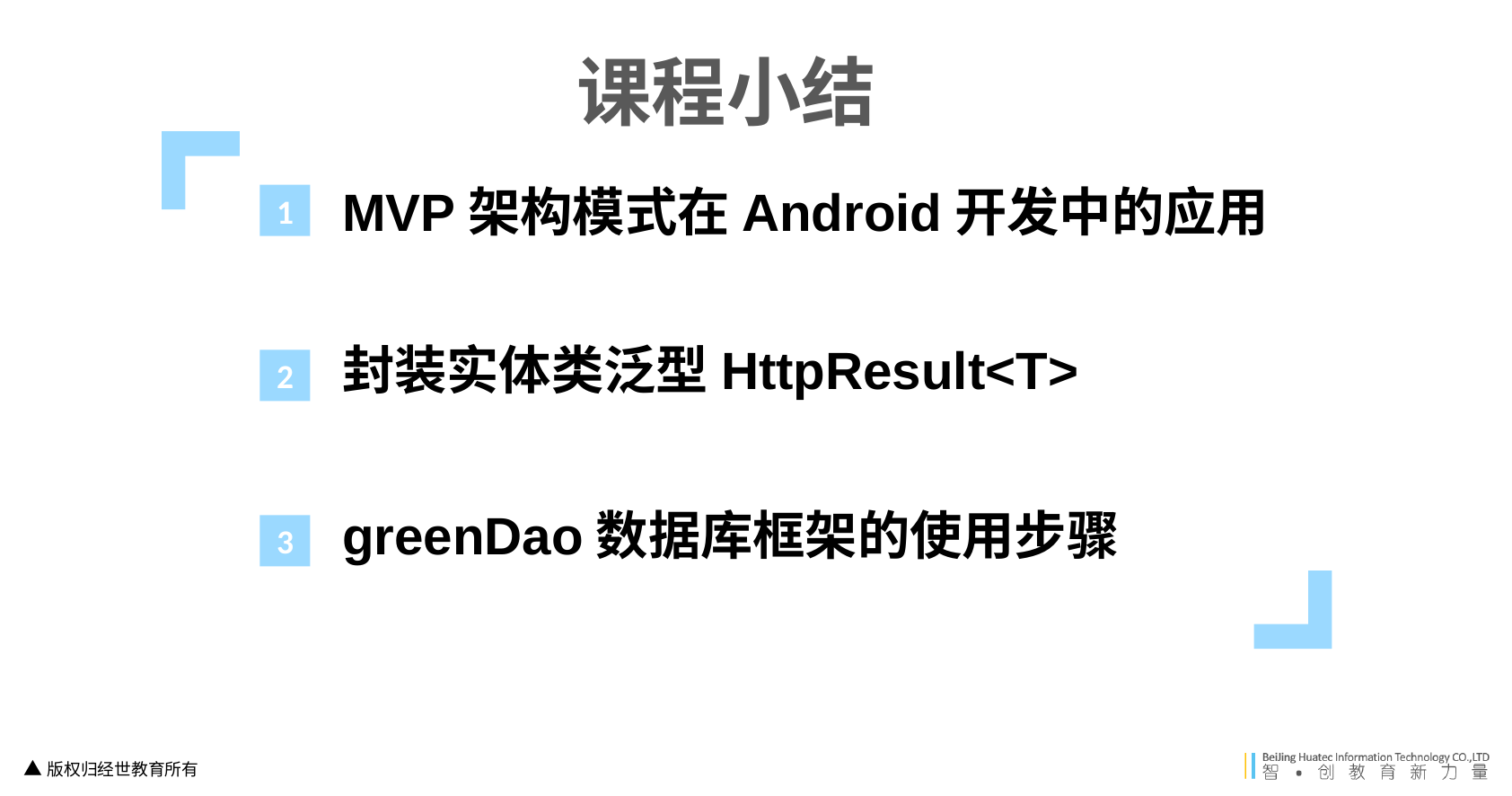

课程小结

MVP架构模式在Android开发中的应用
1
封装实体类泛型HttpResult<T>
2
greenDao数据库框架的使用步骤
3